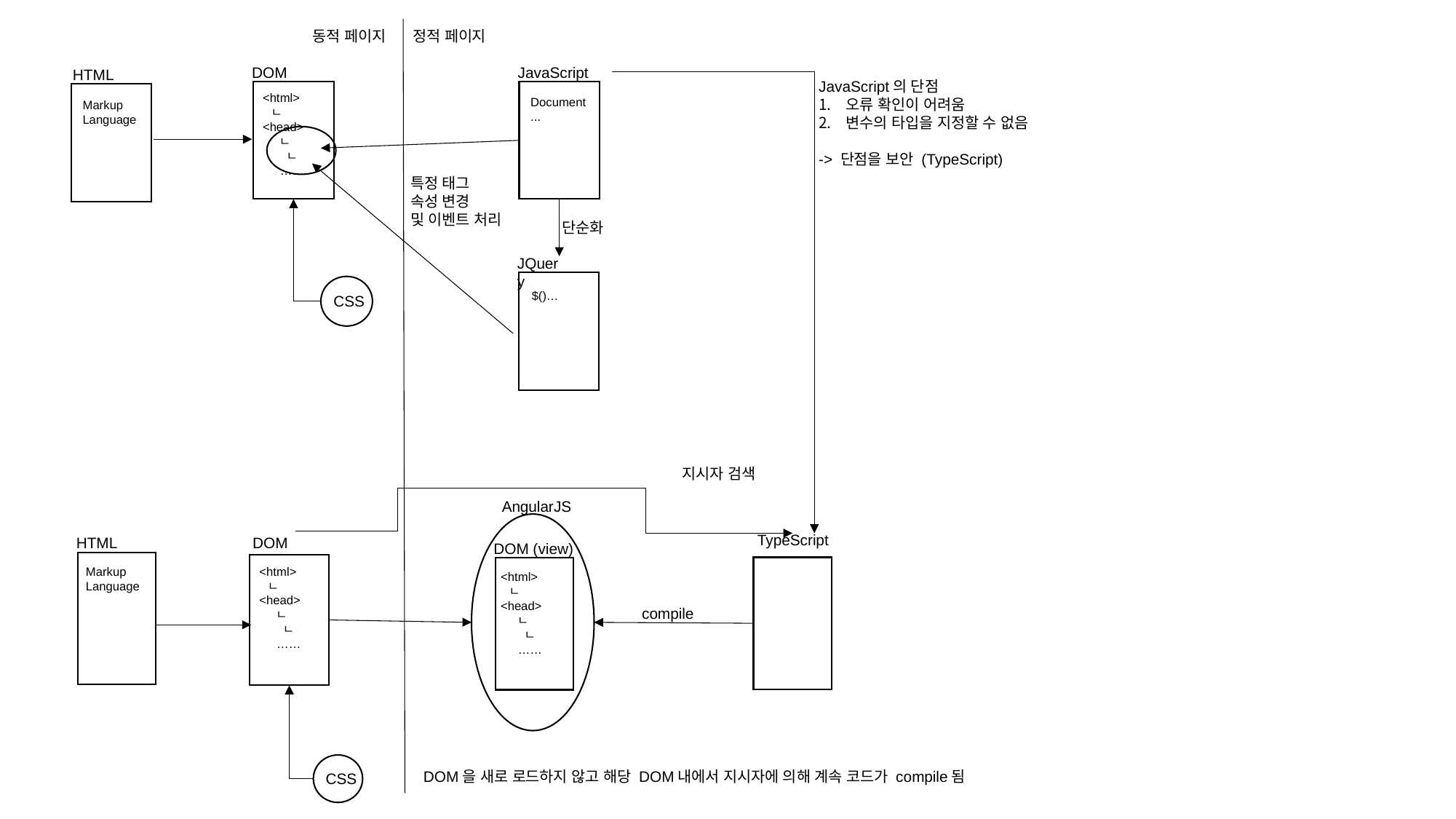

정적 페이지
동적 페이지
JavaScript
DOM
HTML
JavaScript의 단점
오류 확인이 어려움
변수의 타입을 지정할 수 없음

-> 단점을 보안 (TypeScript)

<html>
  ㄴ<head>
    ㄴ
      ㄴ
     ……
Document...

Markup
Language

특정 태그
속성 변경
및 이벤트 처리
단순화
JQuery

$()…

CSS
지시자 검색
AngularJS

TypeScript
HTML
DOM
DOM (view)

Markup
Language

<html>
  ㄴ<head>
    ㄴ
      ㄴ
     ……
<html>
  ㄴ<head>
    ㄴ
      ㄴ
     ……
compile

DOM을 새로 로드하지 않고 해당 DOM내에서 지시자에 의해 계속 코드가 compile됨
CSS